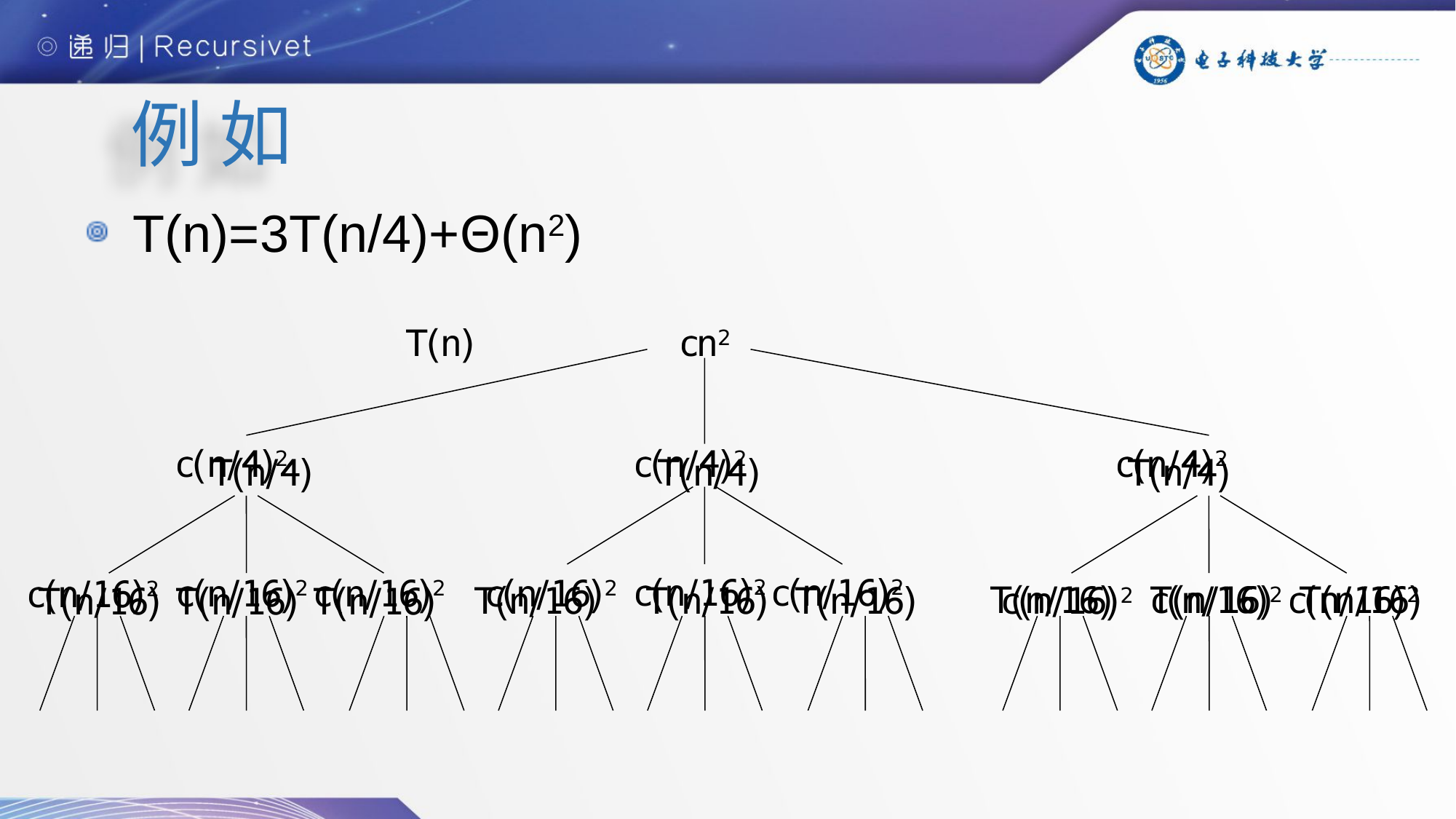

# 例 如
T(n)=3T(n/4)+Θ(n2)
T(n)
cn2

c(n/4)2
c(n/4)2
c(n/4)2
T(n/4)
T(n/4)
T(n/4)

c(n/16)2
c(n/16)2
c(n/16)2
c(n/16)2
c(n/16)2
c(n/16)2
T(n/16)
T(n/16)
c(n/16)2
c(n/16)2
T(n/16)
T(n/16)
T(n/16)
T(n/16)
c(n/16)2
T(n/16)
T(n/16)
T(n/16)